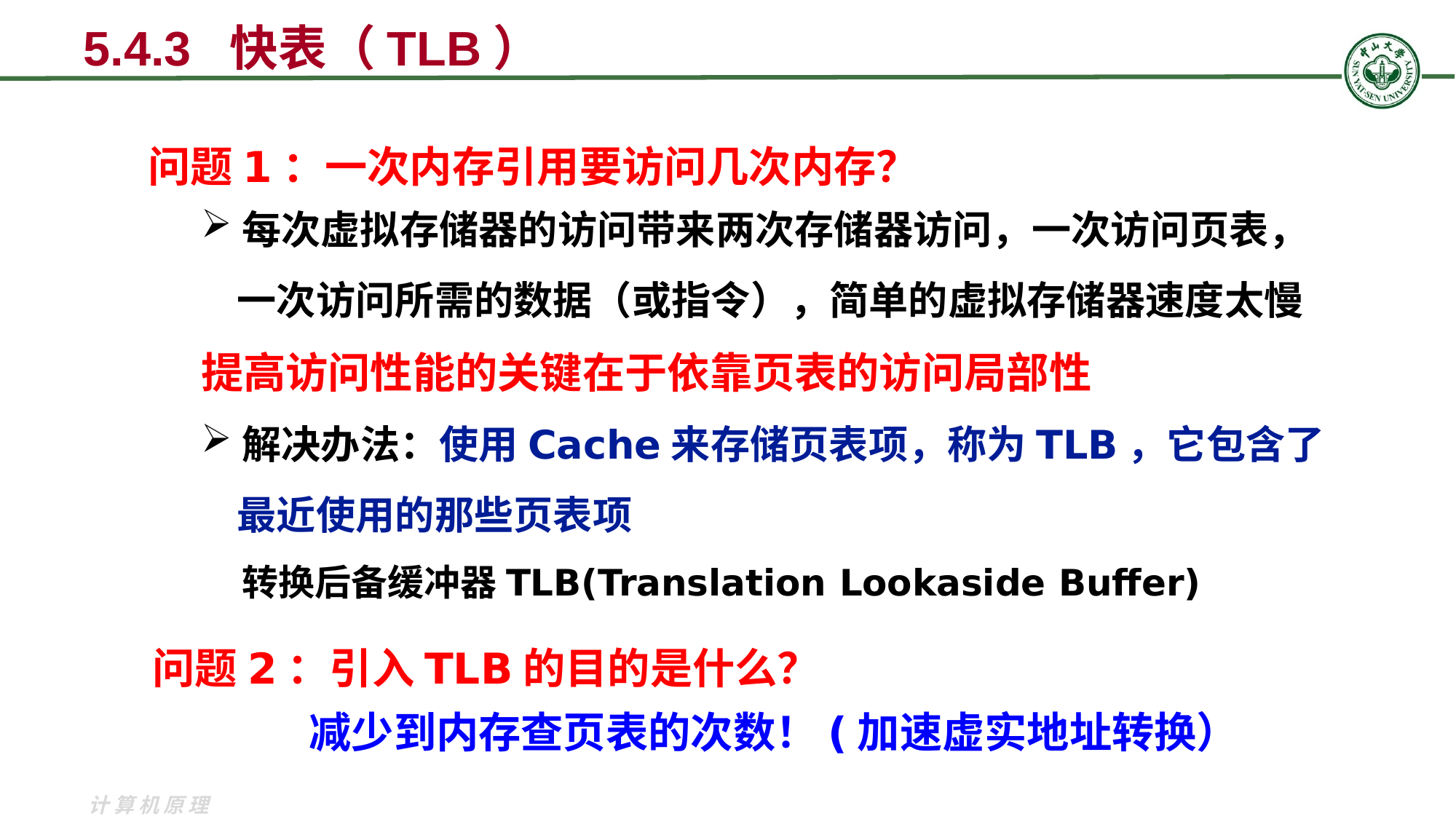

5.4.3  快表（TLB）
问题1：一次内存引用要访问几次内存？
每次虚拟存储器的访问带来两次存储器访问，一次访问页表，
   一次访问所需的数据（或指令），简单的虚拟存储器速度太慢
提高访问性能的关键在于依靠页表的访问局部性
解决办法：使用Cache来存储页表项，称为TLB，它包含了
   最近使用的那些页表项
    转换后备缓冲器TLB(Translation Lookaside Buffer)

问题2：引入TLB的目的是什么？
减少到内存查页表的次数！(加速虚实地址转换）